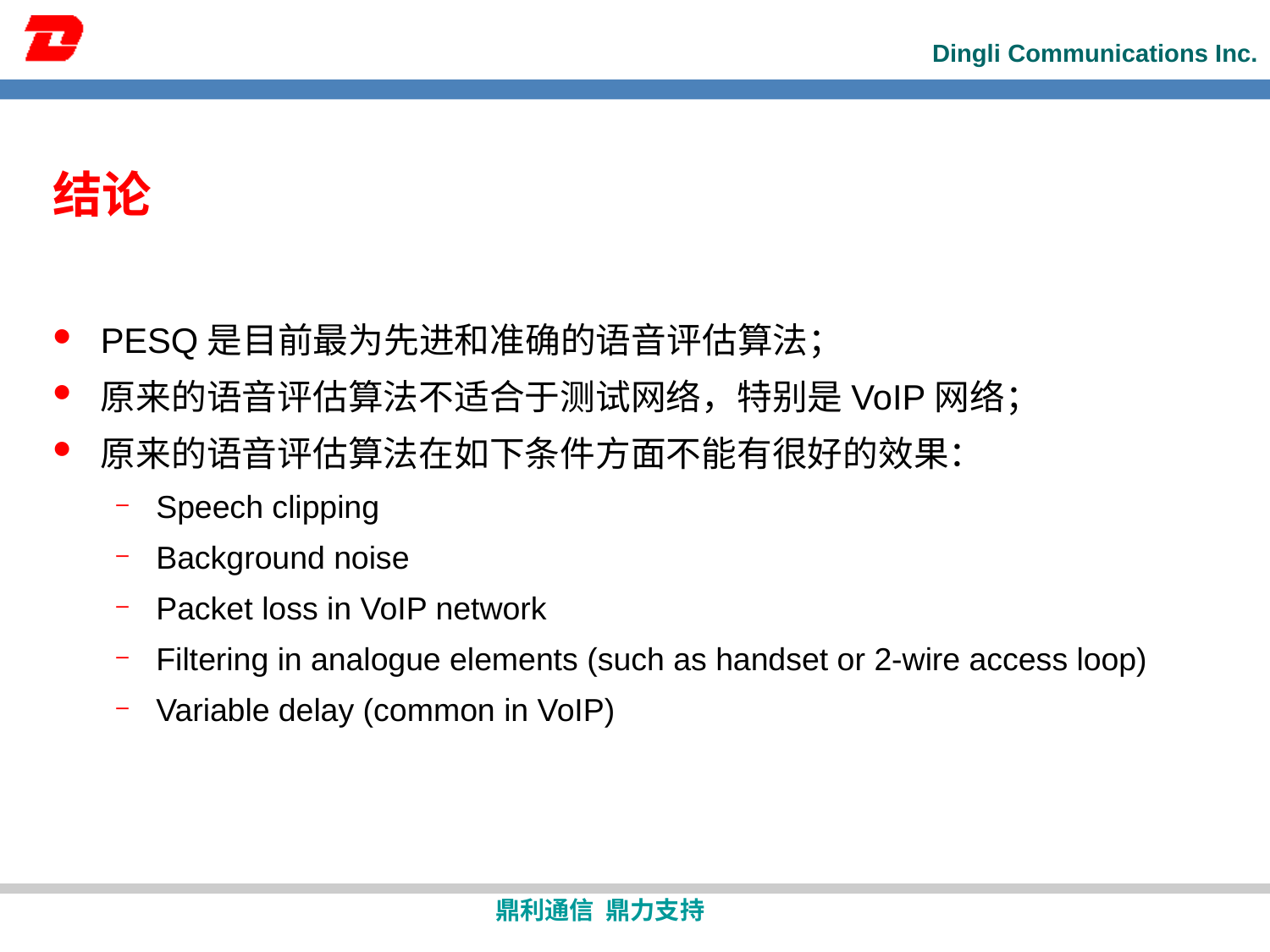

# 结论
PESQ是目前最为先进和准确的语音评估算法；
原来的语音评估算法不适合于测试网络，特别是VoIP网络；
原来的语音评估算法在如下条件方面不能有很好的效果：
Speech clipping
Background noise
Packet loss in VoIP network
Filtering in analogue elements (such as handset or 2-wire access loop)
Variable delay (common in VoIP)